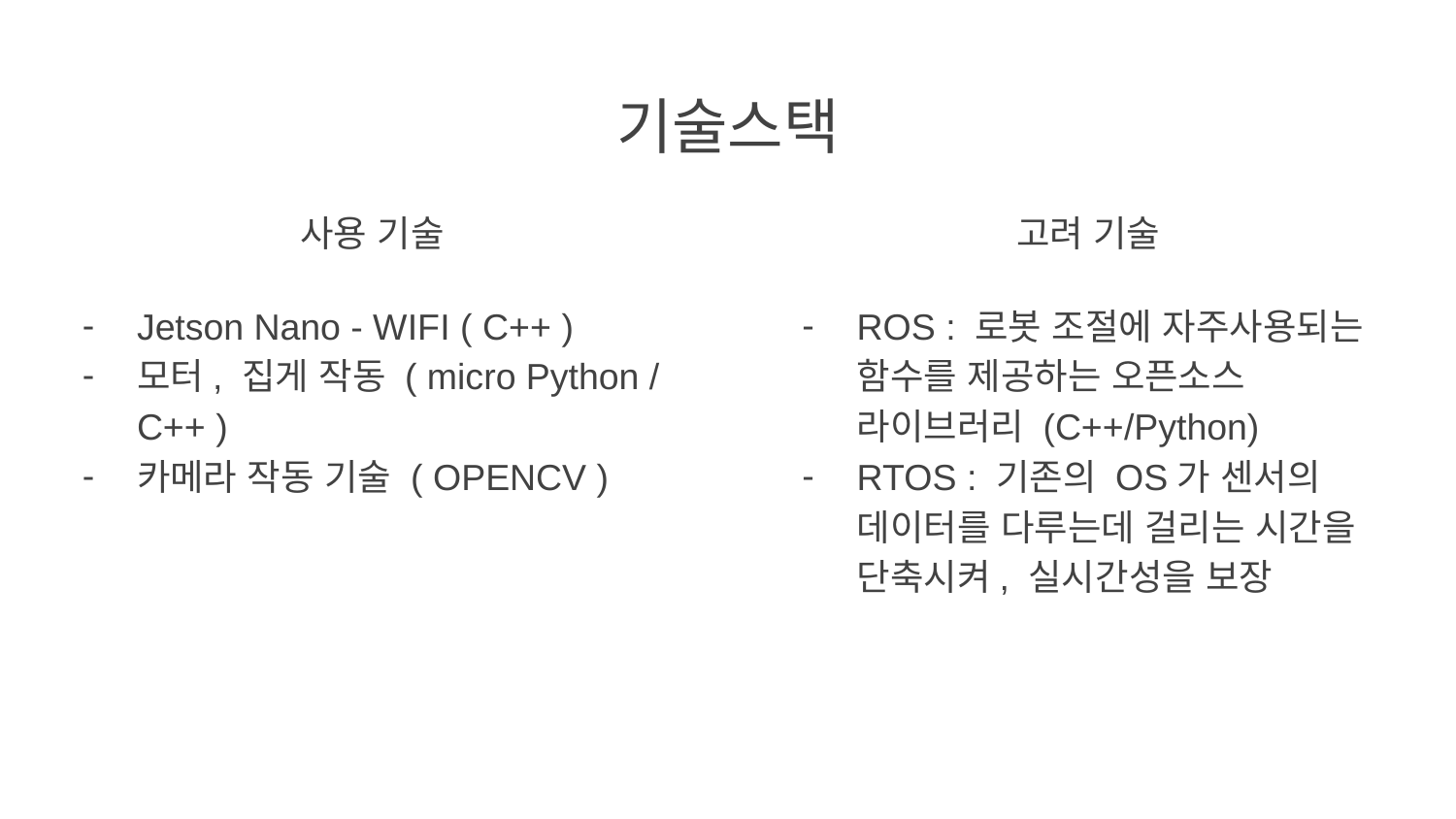

기술스택
사용 기술
고려 기술
Jetson Nano - WIFI ( C++ )
모터, 집게 작동 ( micro Python / C++ )
카메라 작동 기술 ( OPENCV )
ROS : 로봇 조절에 자주사용되는 함수를 제공하는 오픈소스 라이브러리 (C++/Python)
RTOS : 기존의 OS가 센서의 데이터를 다루는데 걸리는 시간을 단축시켜, 실시간성을 보장